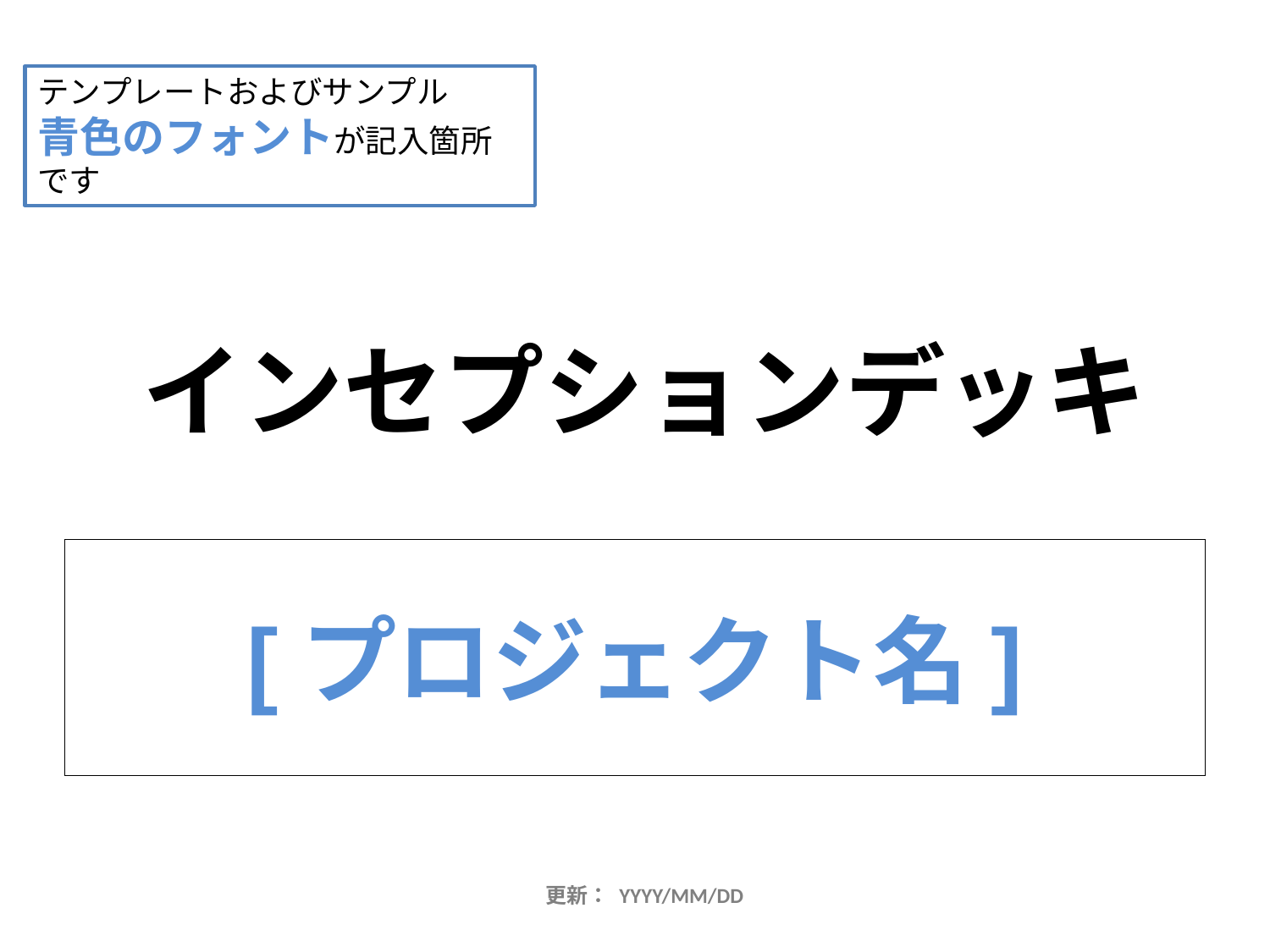

テンプレートおよびサンプル
青色のフォントが記入箇所です
# インセプションデッキ
[プロジェクト名]
更新： YYYY/MM/DD